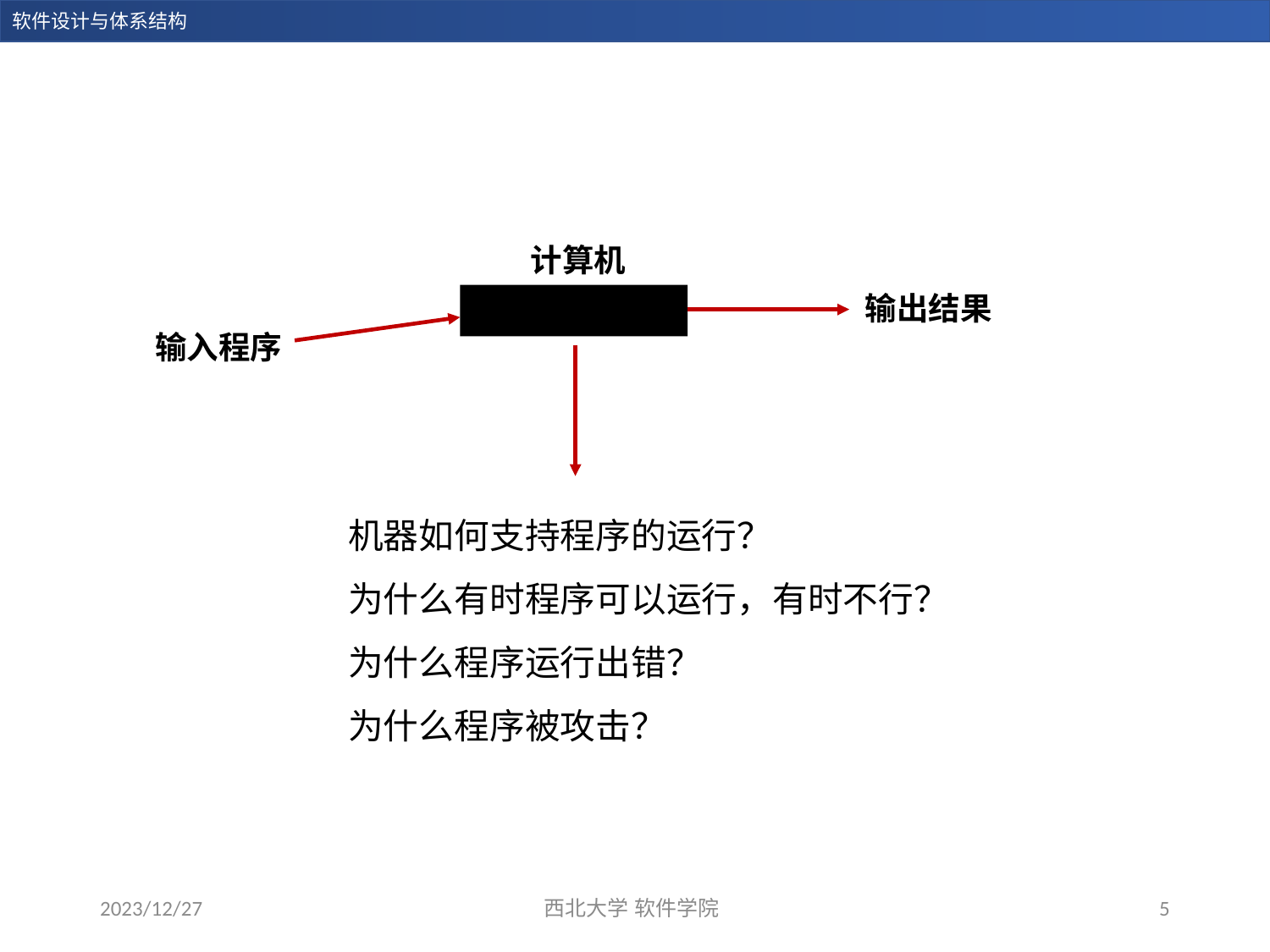

计算机
输出结果

输入程序
机器如何支持程序的运行？
为什么有时程序可以运行，有时不行？
为什么程序运行出错？
为什么程序被攻击？
2023/12/27
西北大学 软件学院
5